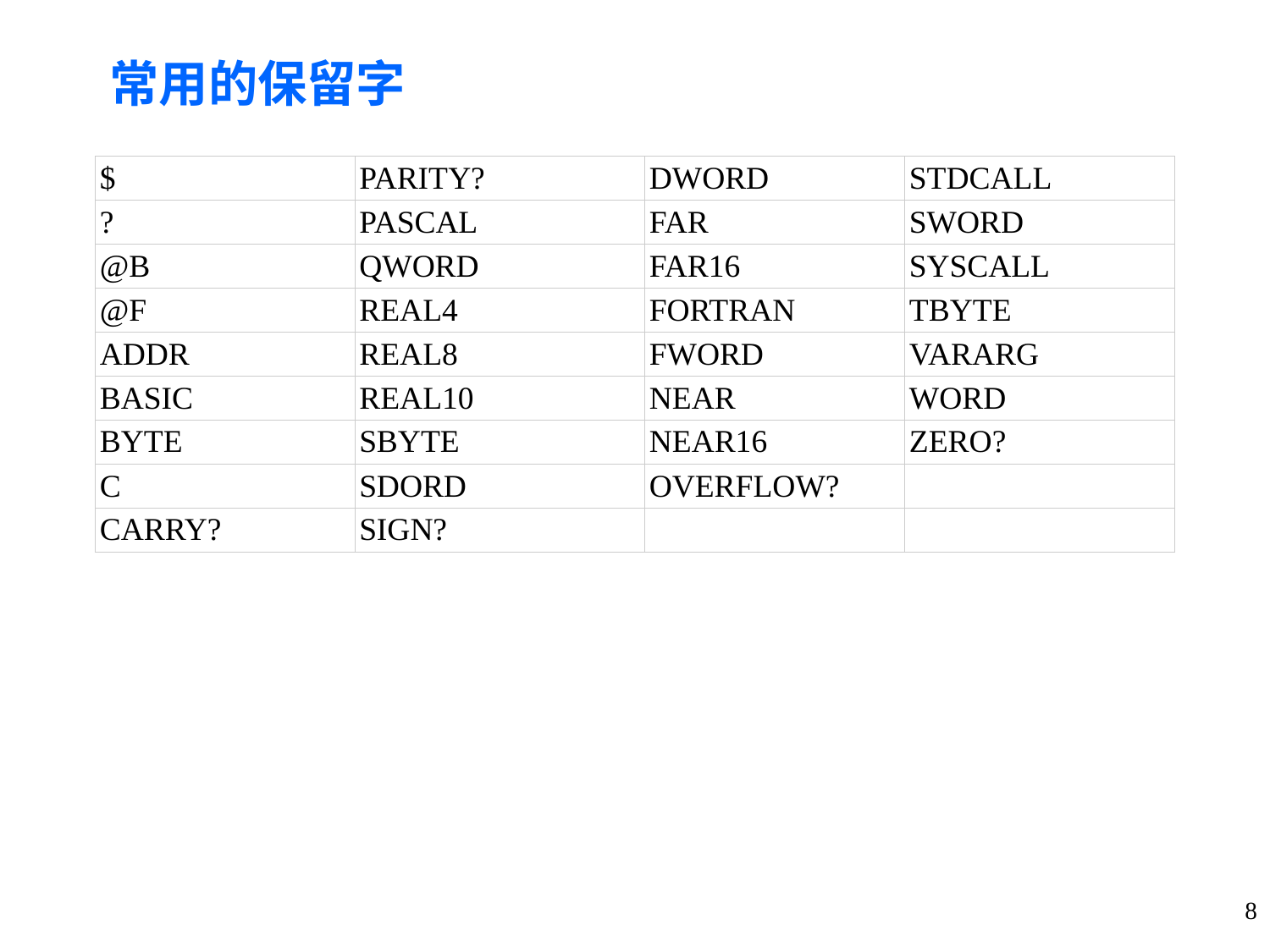

常用的保留字
| $ | PARITY? | DWORD | STDCALL |
| --- | --- | --- | --- |
| ? | PASCAL | FAR | SWORD |
| @B | QWORD | FAR16 | SYSCALL |
| @F | REAL4 | FORTRAN | TBYTE |
| ADDR | REAL8 | FWORD | VARARG |
| BASIC | REAL10 | NEAR | WORD |
| BYTE | SBYTE | NEAR16 | ZERO? |
| C | SDORD | OVERFLOW? |  |
| CARRY? | SIGN? |  |  |
8